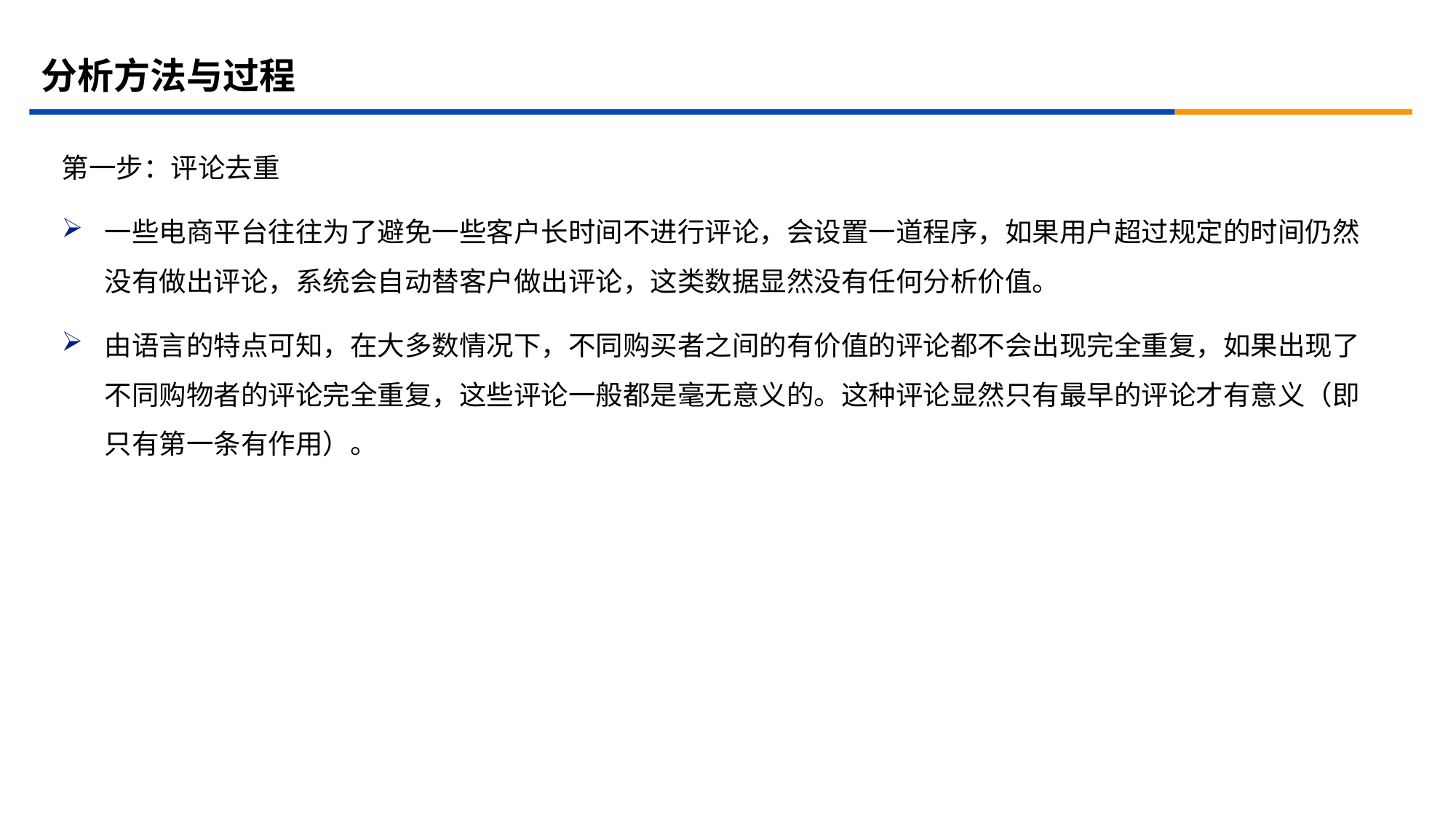

# 分析方法与过程
第一步：评论去重
一些电商平台往往为了避免一些客户长时间不进行评论，会设置一道程序，如果用户超过规定的时间仍然没有做出评论，系统会自动替客户做出评论，这类数据显然没有任何分析价值。
由语言的特点可知，在大多数情况下，不同购买者之间的有价值的评论都不会出现完全重复，如果出现了不同购物者的评论完全重复，这些评论一般都是毫无意义的。这种评论显然只有最早的评论才有意义（即只有第一条有作用）。